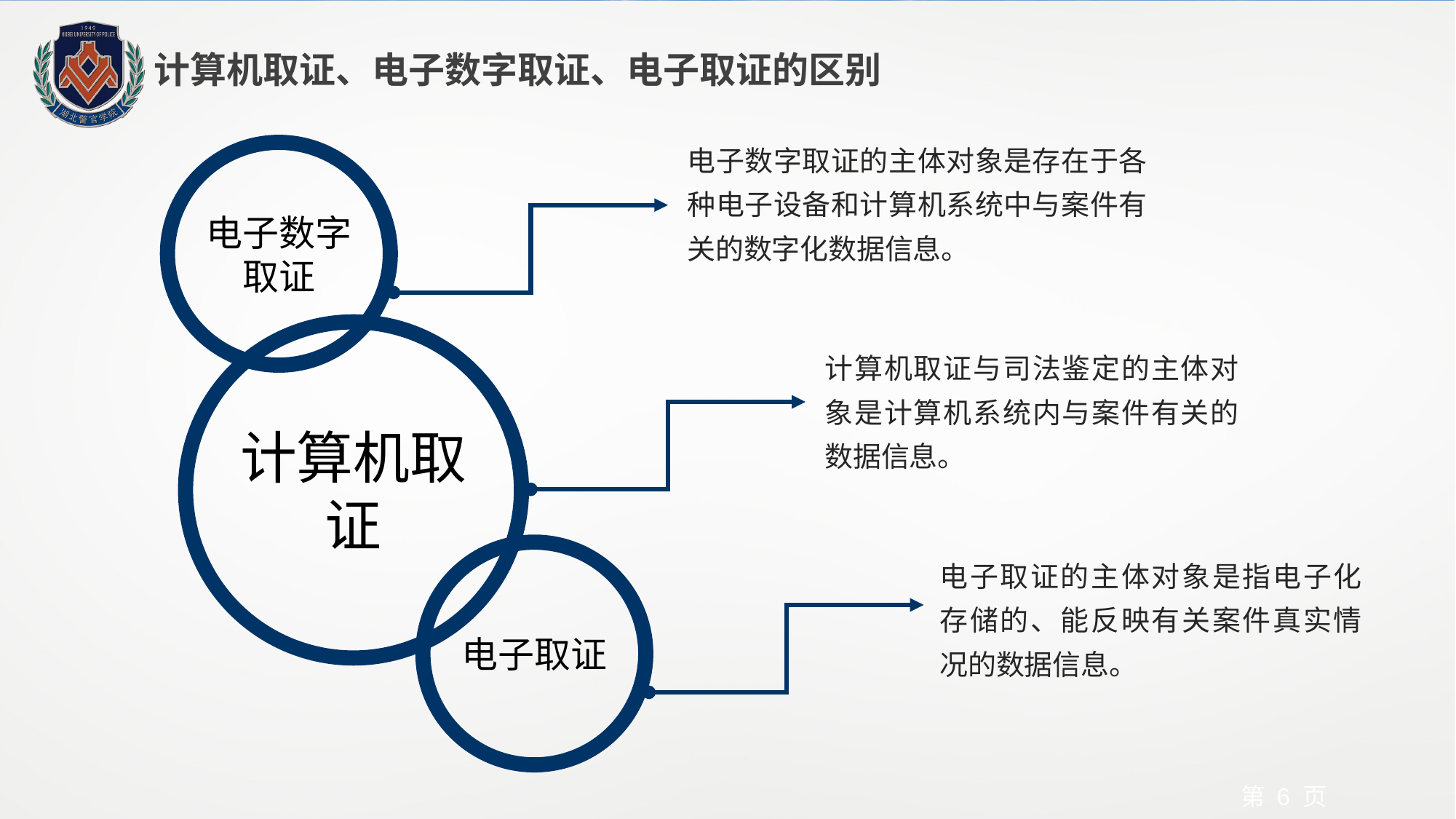

计算机取证、电子数字取证、电子取证的区别
电子数字取证的主体对象是存在于各种电子设备和计算机系统中与案件有关的数字化数据信息。
电子数字取证
计算机取证与司法鉴定的主体对象是计算机系统内与案件有关的数据信息。
计算机取证
电子取证的主体对象是指电子化存储的、能反映有关案件真实情况的数据信息。
电子取证